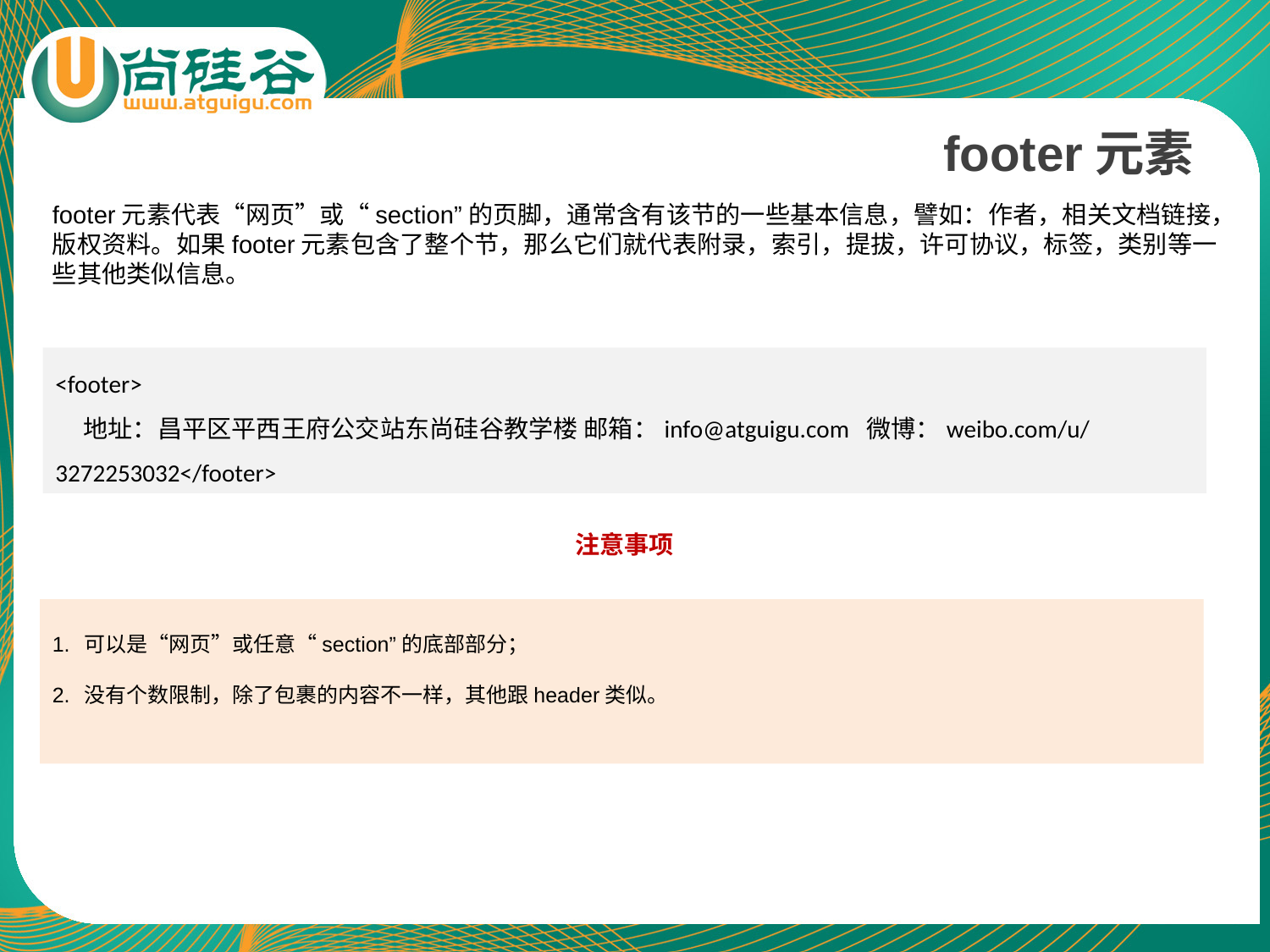

footer元素
footer元素代表“网页”或“section”的页脚，通常含有该节的一些基本信息，譬如：作者，相关文档链接，版权资料。如果footer元素包含了整个节，那么它们就代表附录，索引，提拔，许可协议，标签，类别等一些其他类似信息。
<footer>
    地址：昌平区平西王府公交站东尚硅谷教学楼 邮箱：info@atguigu.com  微博：weibo.com/u/3272253032</footer>
注意事项
可以是“网页”或任意“section”的底部部分；
没有个数限制，除了包裹的内容不一样，其他跟header类似。